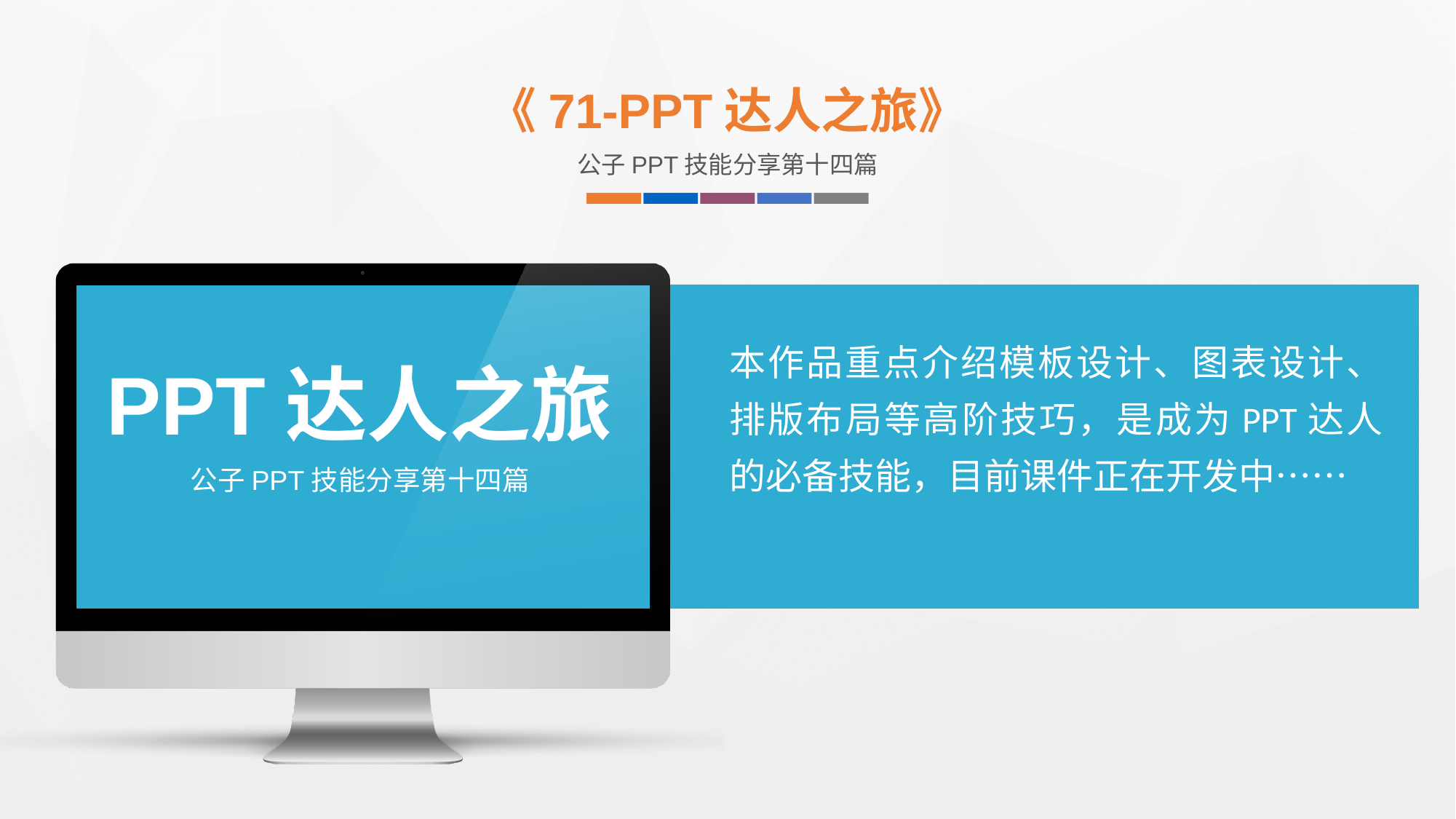

《71-PPT达人之旅》
公子PPT技能分享第十四篇
本作品重点介绍模板设计、图表设计、排版布局等高阶技巧，是成为PPT达人的必备技能，目前课件正在开发中……
PPT达人之旅
公子PPT技能分享第十四篇